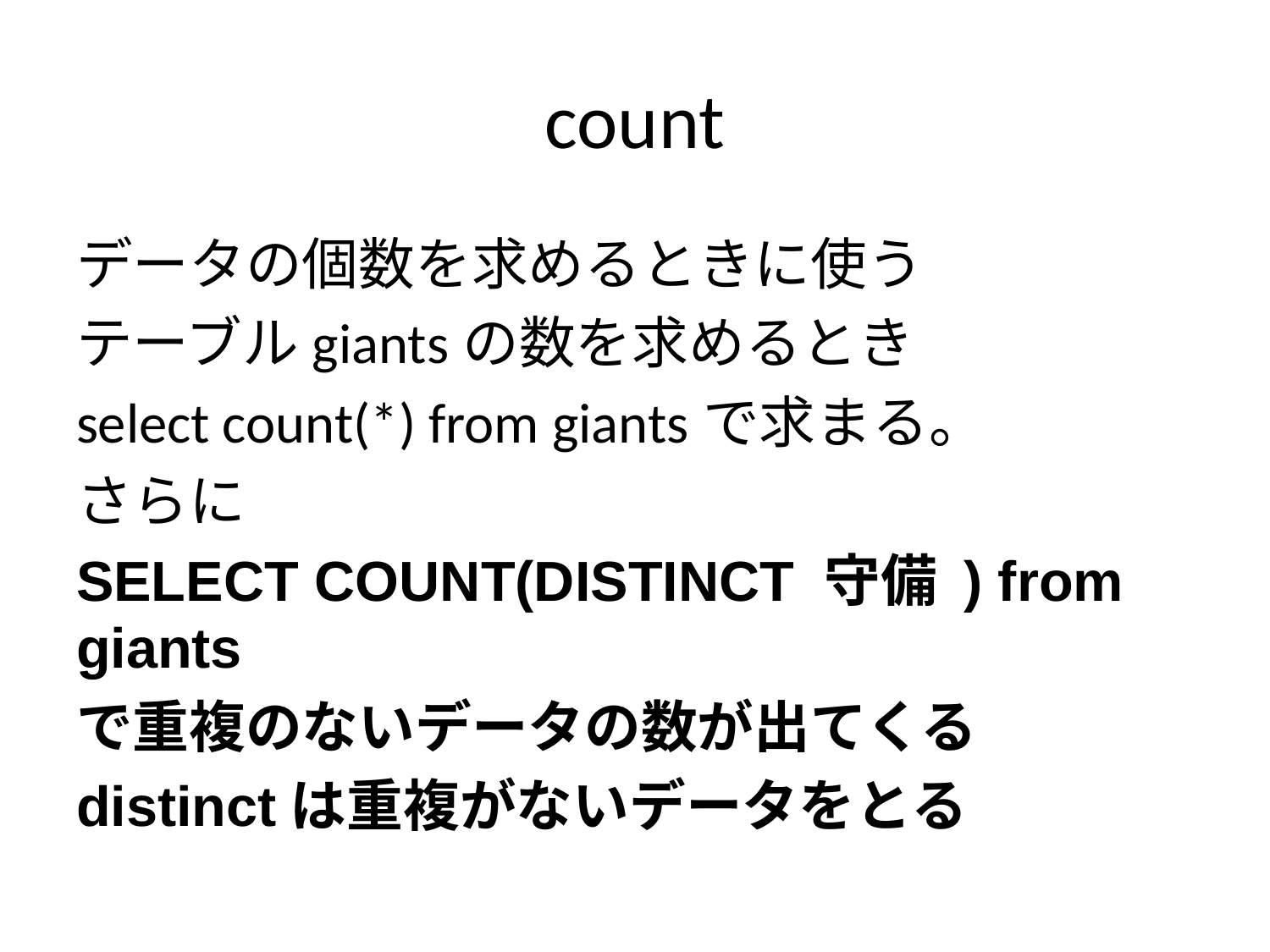

# count
データの個数を求めるときに使う
テーブルgiantsの数を求めるとき
select count(*) from giantsで求まる。
さらに
SELECT COUNT(DISTINCT 守備 ) from giants
で重複のないデータの数が出てくる
distinctは重複がないデータをとる